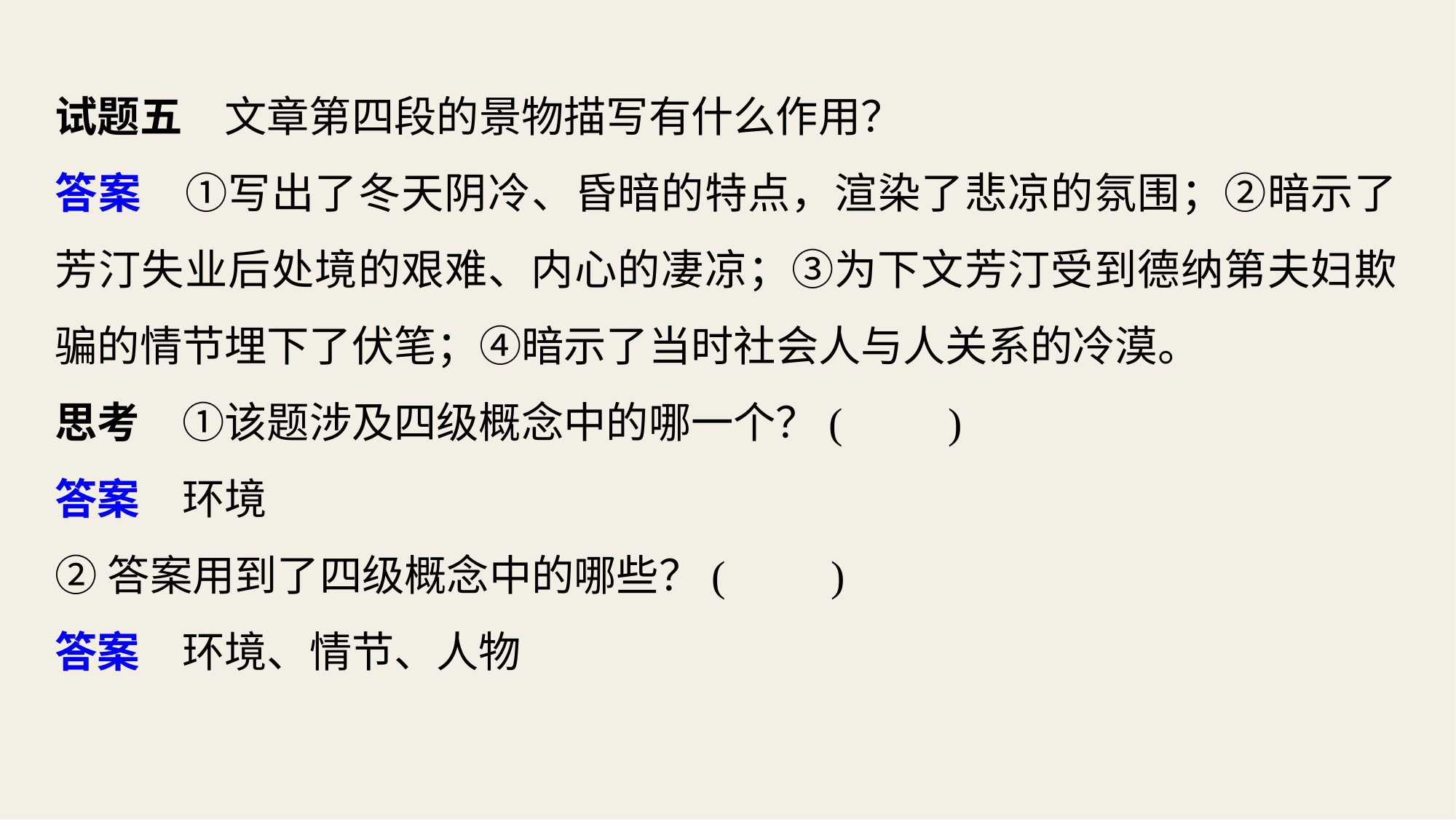

试题五　文章第四段的景物描写有什么作用？
答案　①写出了冬天阴冷、昏暗的特点，渲染了悲凉的氛围；②暗示了芳汀失业后处境的艰难、内心的凄凉；③为下文芳汀受到德纳第夫妇欺骗的情节埋下了伏笔；④暗示了当时社会人与人关系的冷漠。
思考　①该题涉及四级概念中的哪一个？(　　)
答案　环境
②答案用到了四级概念中的哪些？(　　)
答案　环境、情节、人物